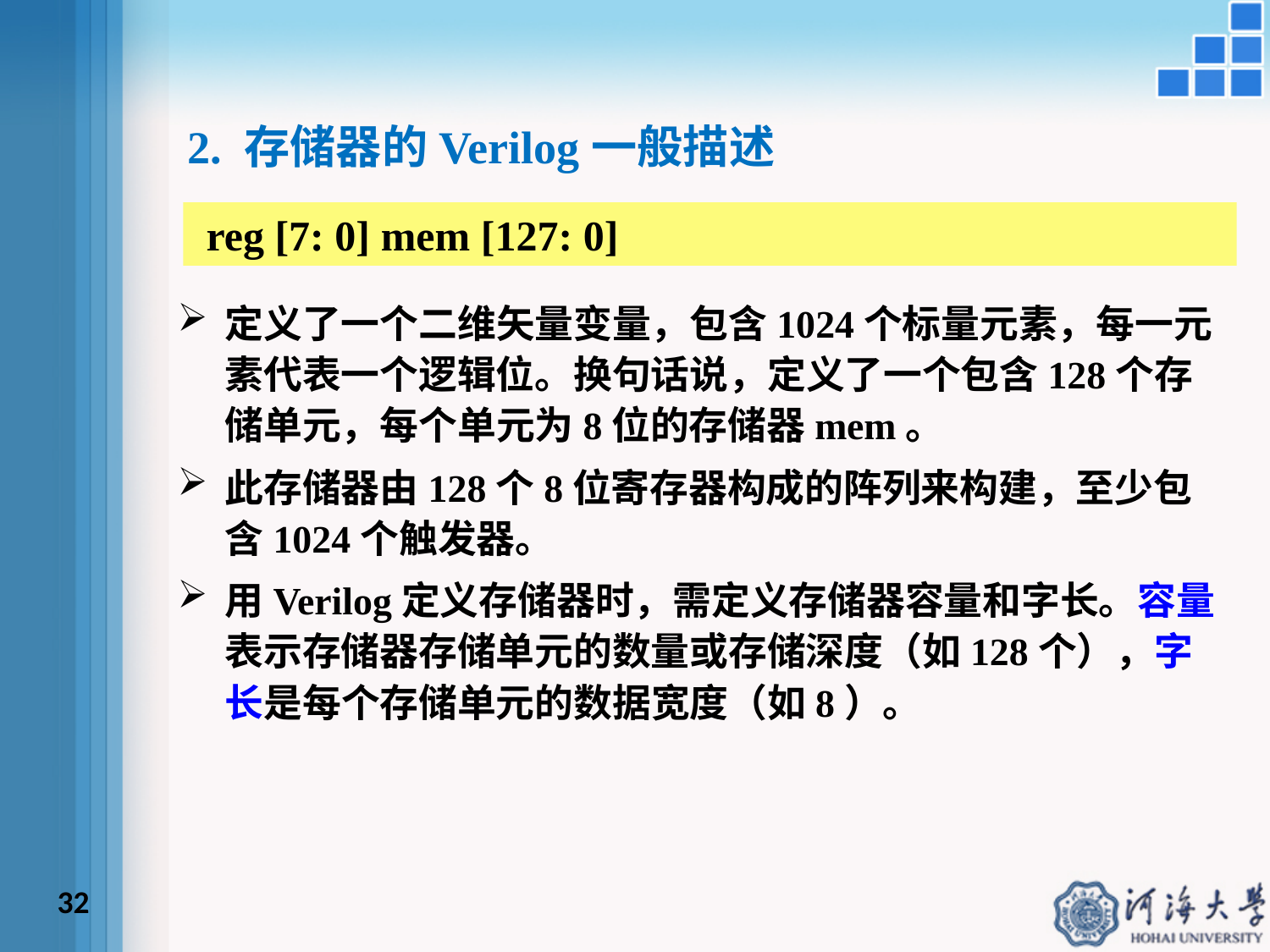

2. 存储器的Verilog一般描述
 reg [7: 0] mem [127: 0]
定义了一个二维矢量变量，包含1024个标量元素，每一元素代表一个逻辑位。换句话说，定义了一个包含128个存储单元，每个单元为8位的存储器mem。
此存储器由128个8位寄存器构成的阵列来构建，至少包含1024个触发器。
用Verilog定义存储器时，需定义存储器容量和字长。容量表示存储器存储单元的数量或存储深度（如128个），字长是每个存储单元的数据宽度（如8）。
32